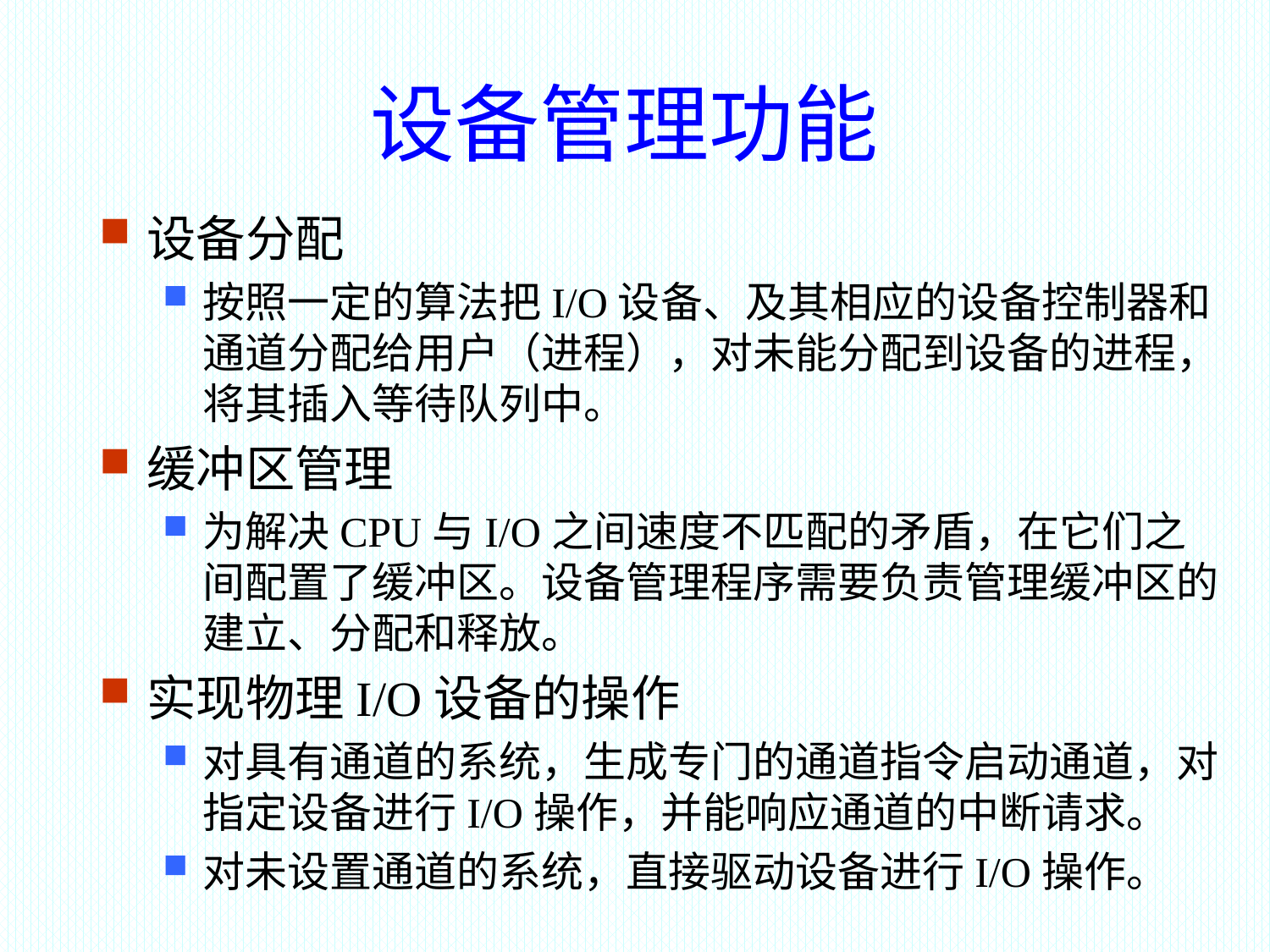

设备管理功能
设备分配
按照一定的算法把I/O设备、及其相应的设备控制器和通道分配给用户（进程），对未能分配到设备的进程，将其插入等待队列中。
缓冲区管理
为解决CPU与I/O之间速度不匹配的矛盾，在它们之间配置了缓冲区。设备管理程序需要负责管理缓冲区的建立、分配和释放。
实现物理I/O设备的操作
对具有通道的系统，生成专门的通道指令启动通道，对指定设备进行I/O操作，并能响应通道的中断请求。
对未设置通道的系统，直接驱动设备进行I/O操作。